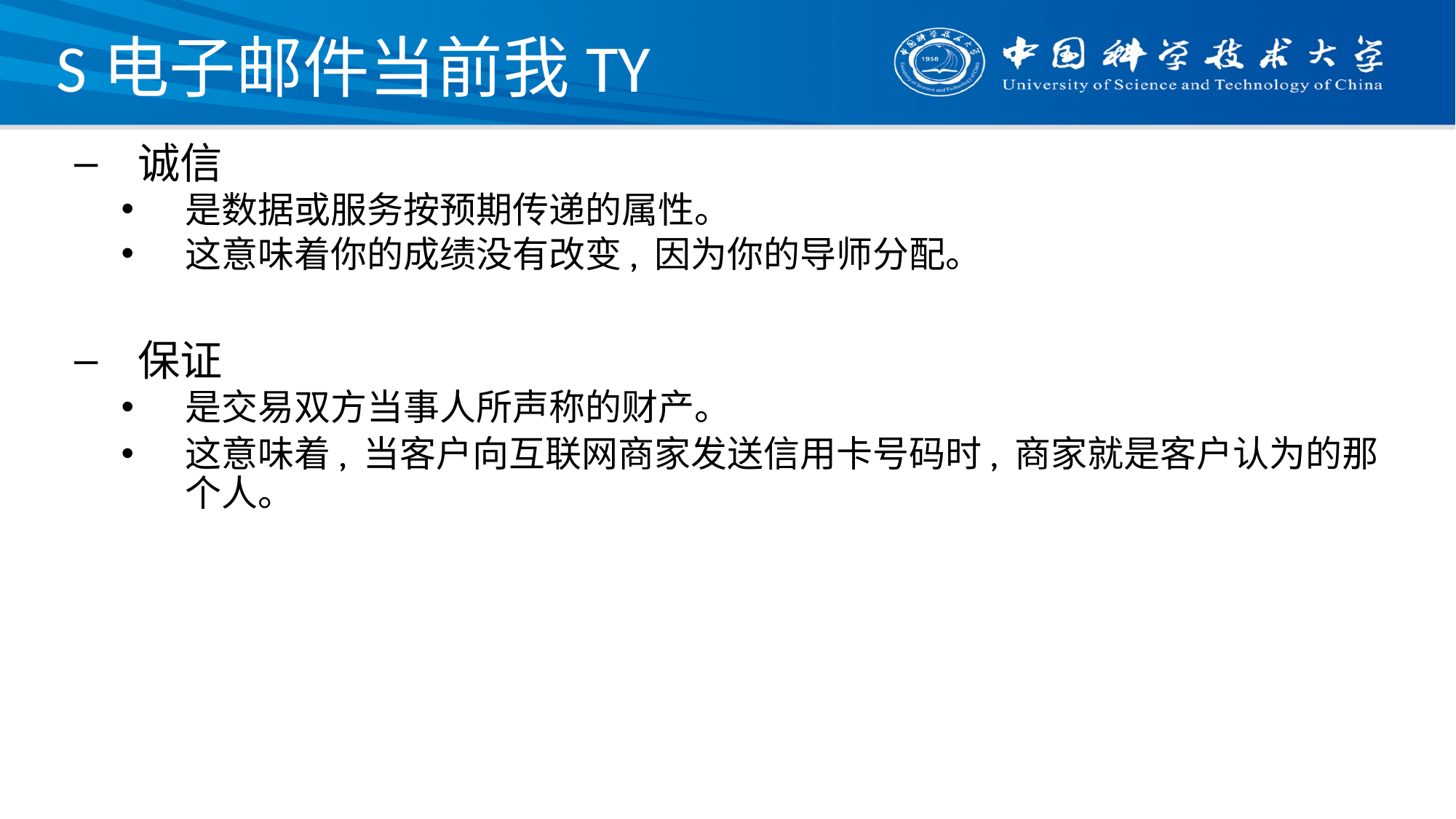

# S电子邮件当前我TY
诚信
是数据或服务按预期传递的属性。
这意味着你的成绩没有改变, 因为你的导师分配。

保证
是交易双方当事人所声称的财产。
这意味着, 当客户向互联网商家发送信用卡号码时, 商家就是客户认为的那个人。